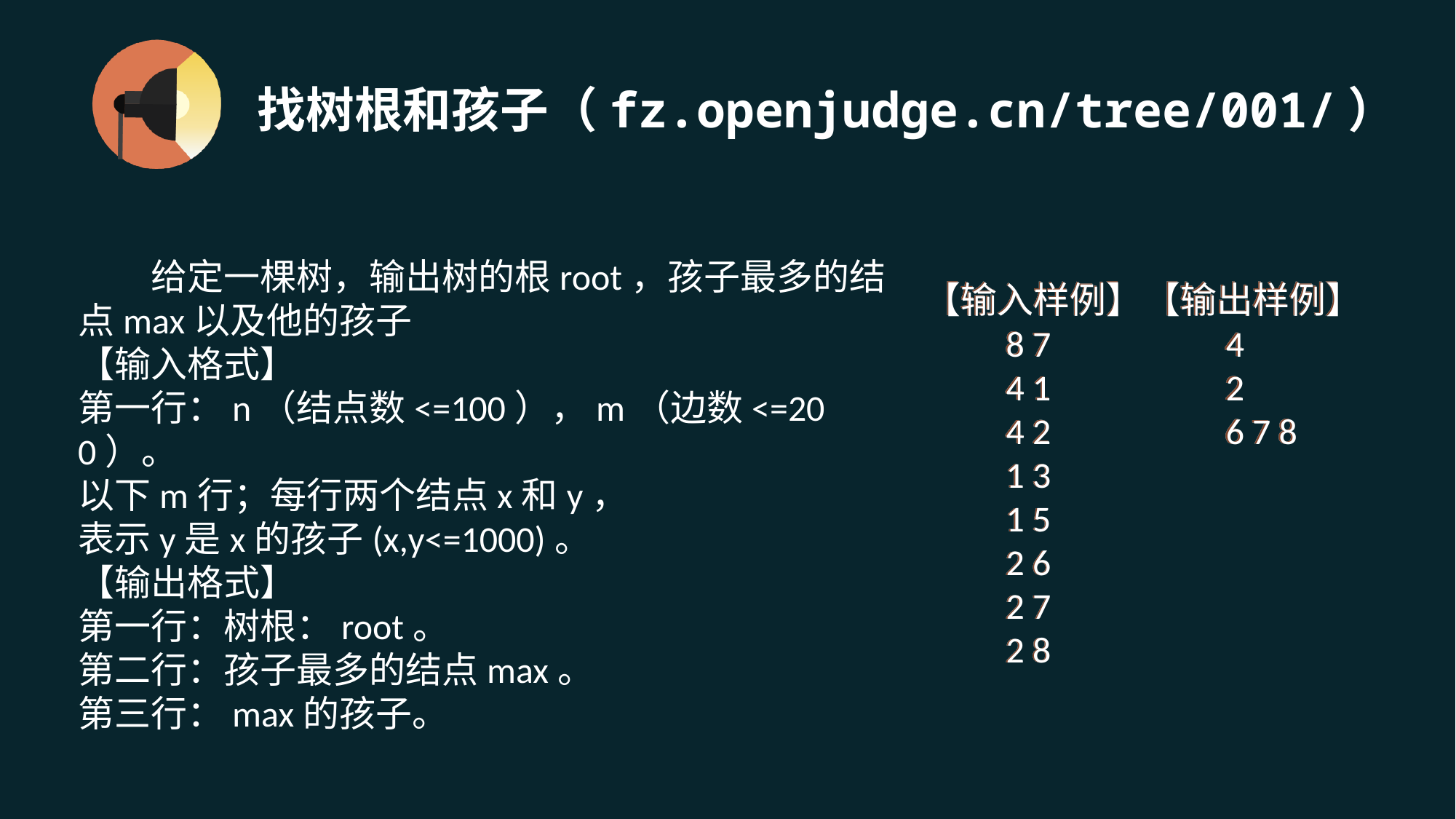

# 找树根和孩子（fz.openjudge.cn/tree/001/）

　　给定一棵树，输出树的根root，孩子最多的结点max以及他的孩子
【输入格式】
第一行：n（结点数<=100），m（边数<=200）。
以下m行；每行两个结点x和y，
表示y是x的孩子(x,y<=1000)。
【输出格式】
第一行：树根：root。
第二行：孩子最多的结点max。
第三行：max的孩子。
【输入样例】
　　8 7
　　4 1
　　4 2
　　1 3
　　1 5
　　2 6
　　2 7
　　2 8

【输出样例】
　　4
　　2
　　6 7 8